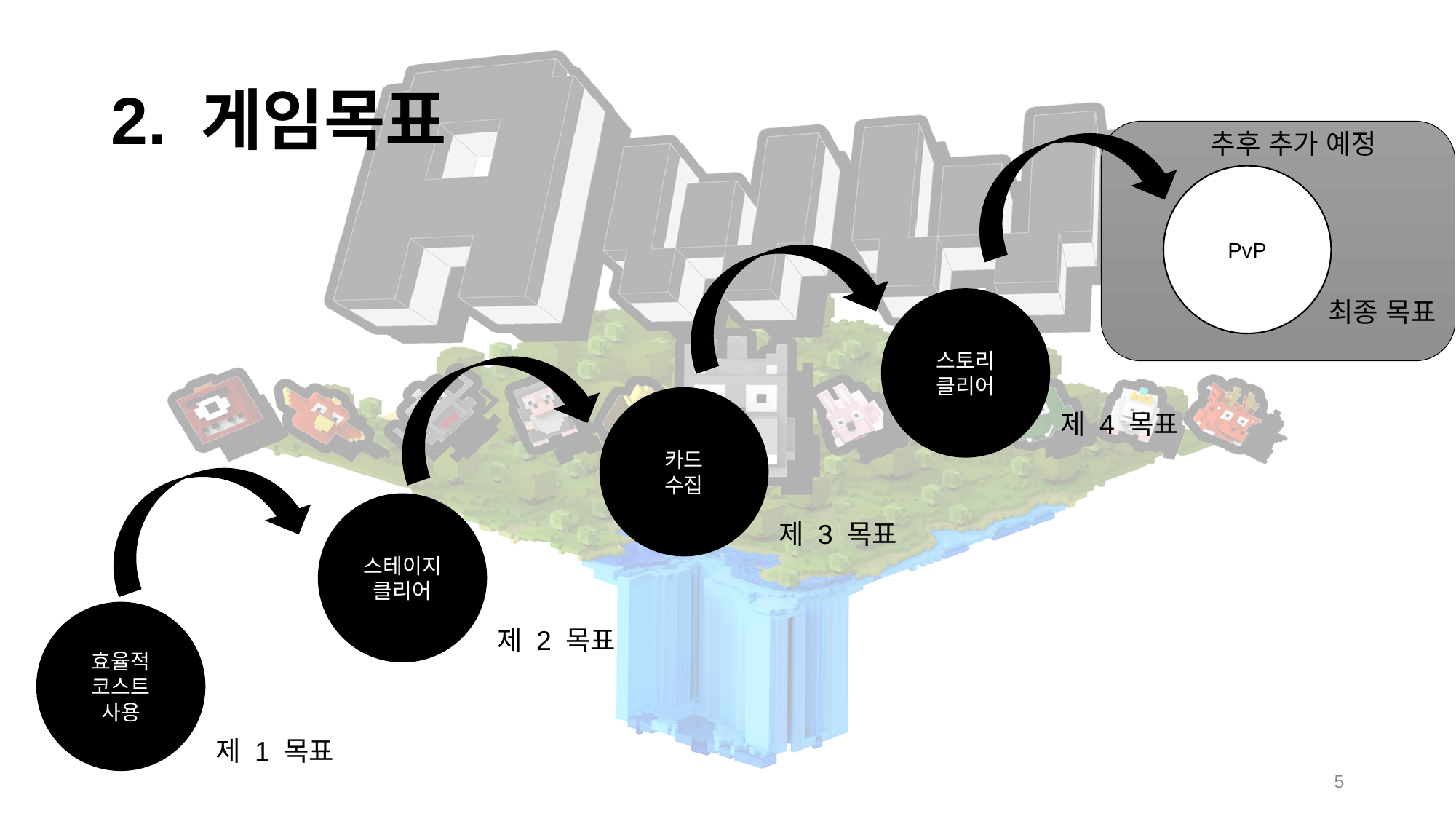

# 2. 게임목표

추후 추가 예정

PvP

스토리
클리어
최종 목표

카드
수집
제 4 목표

스테이지
클리어
제 3 목표
효율적
코스트
사용
제 2 목표
제 1 목표
5